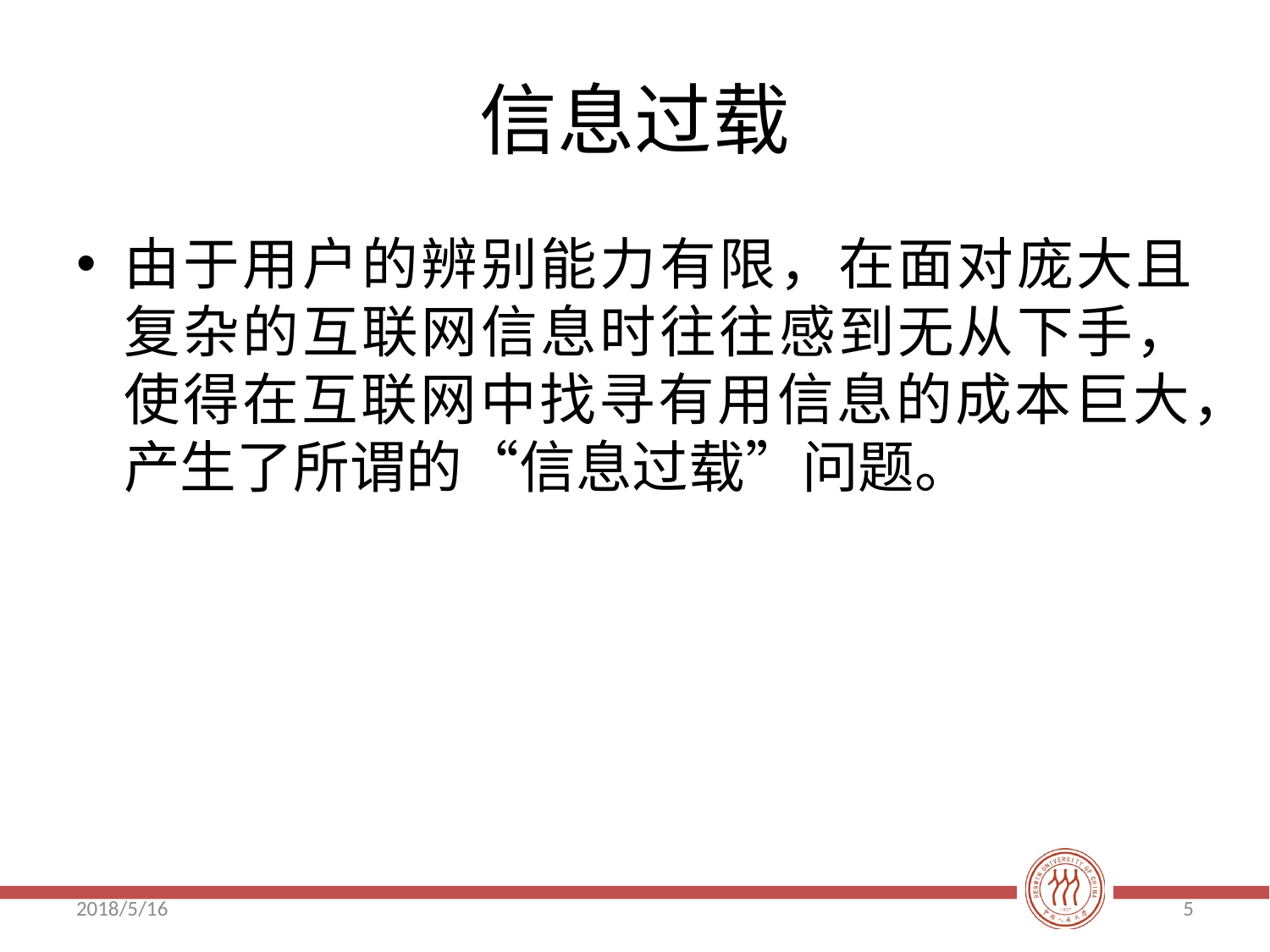

# 信息过载
由于用户的辨别能力有限，在面对庞大且复杂的互联网信息时往往感到无从下手，使得在互联网中找寻有用信息的成本巨大，产生了所谓的“信息过载”问题。

2018/5/16
5